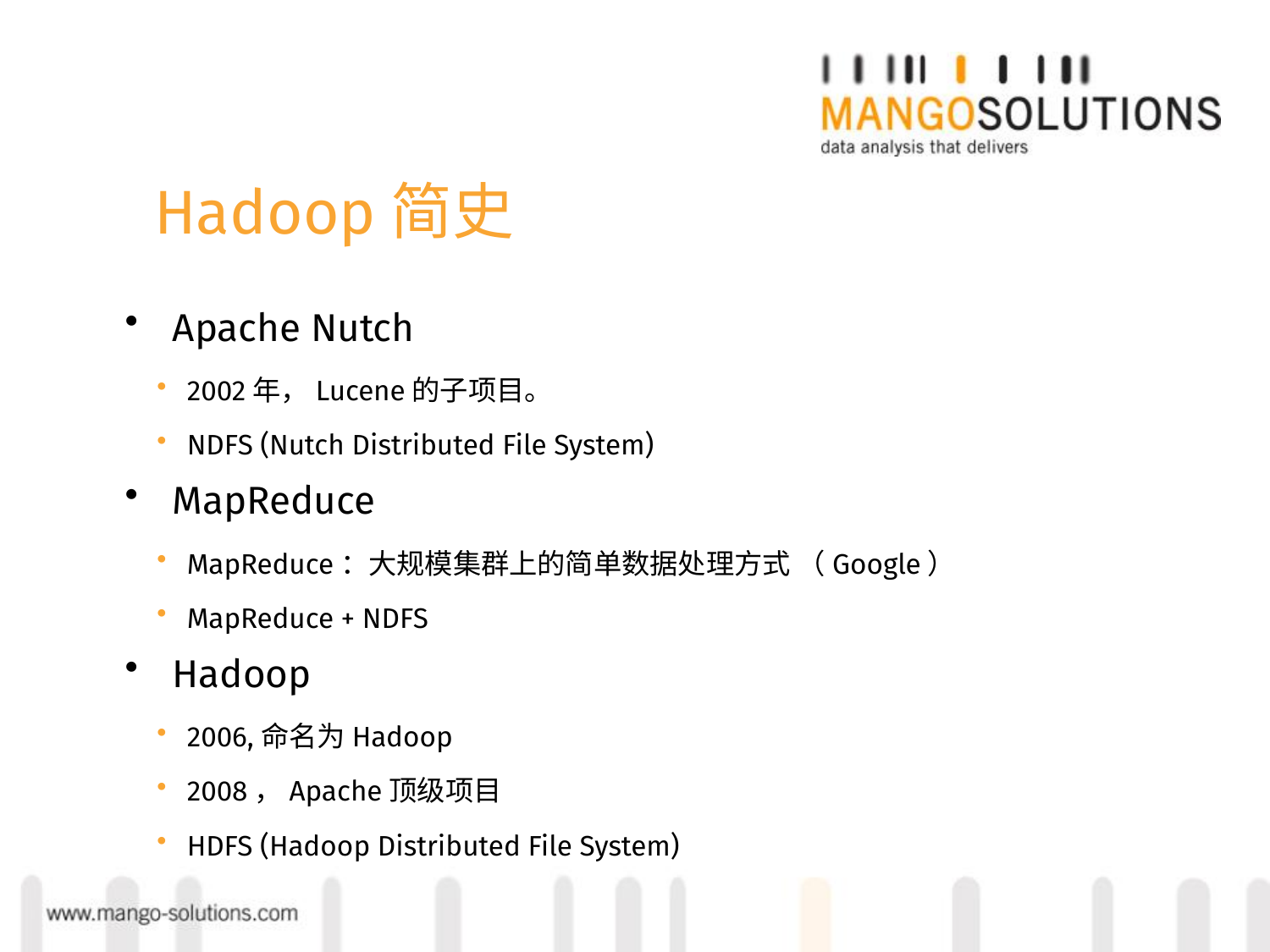

# Hadoop简史
Apache Nutch
2002年，Lucene的子项目。
NDFS (Nutch Distributed File System)
MapReduce
MapReduce：大规模集群上的简单数据处理方式 （Google）
MapReduce + NDFS
Hadoop
2006,命名为Hadoop
2008，Apache顶级项目
HDFS (Hadoop Distributed File System)